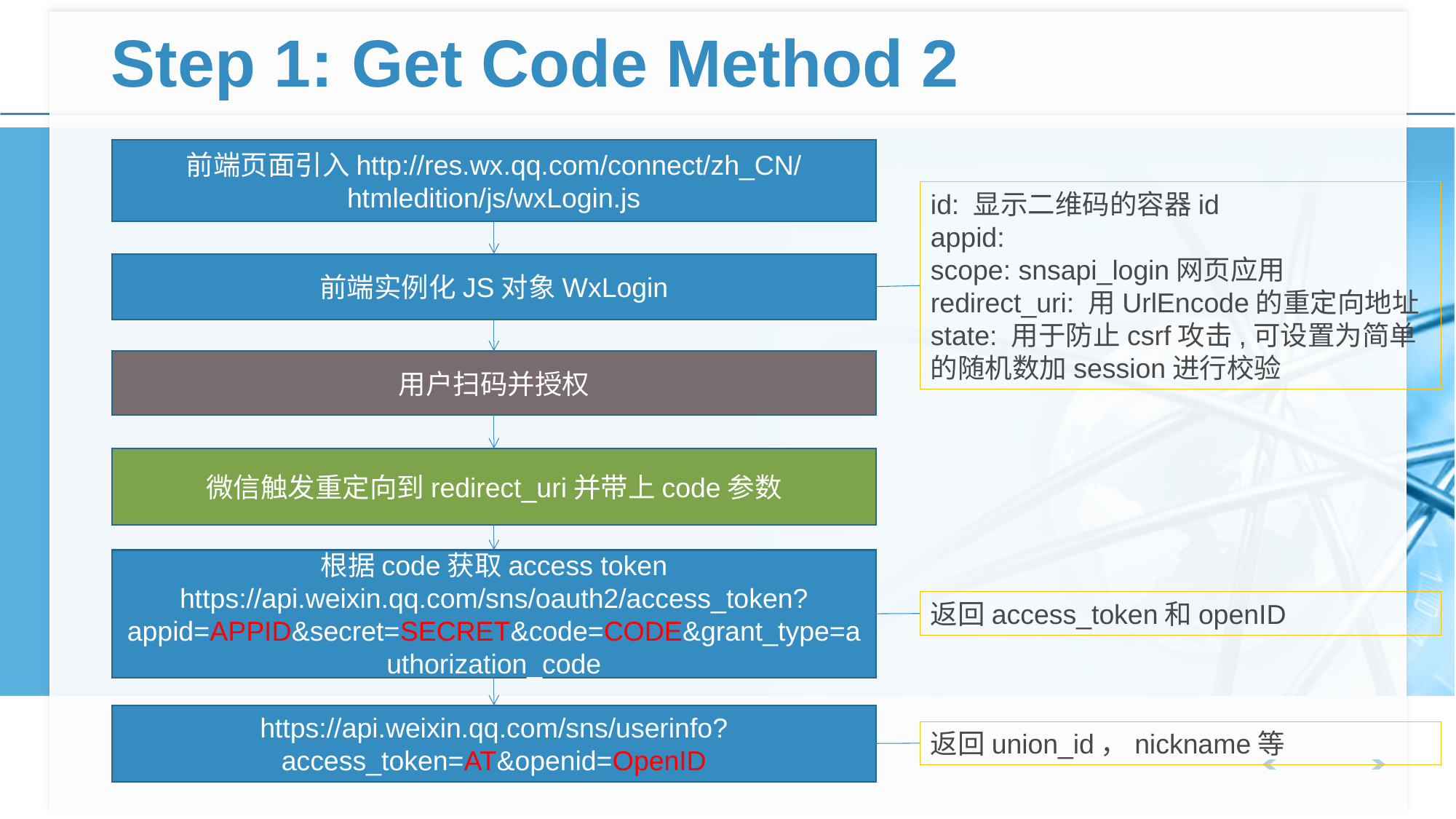

# Step 1: Get Code Method 2
前端页面引入http://res.wx.qq.com/connect/zh_CN/htmledition/js/wxLogin.js
id: 显示二维码的容器id
appid:
scope: snsapi_login网页应用
redirect_uri: 用UrlEncode的重定向地址
state: 用于防止csrf攻击,可设置为简单的随机数加session进行校验
前端实例化JS对象WxLogin
用户扫码并授权
微信触发重定向到redirect_uri并带上code参数
根据code获取access token
https://api.weixin.qq.com/sns/oauth2/access_token?appid=APPID&secret=SECRET&code=CODE&grant_type=authorization_code
返回access_token和openID
https://api.weixin.qq.com/sns/userinfo?access_token=AT&openid=OpenID
返回union_id，nickname等